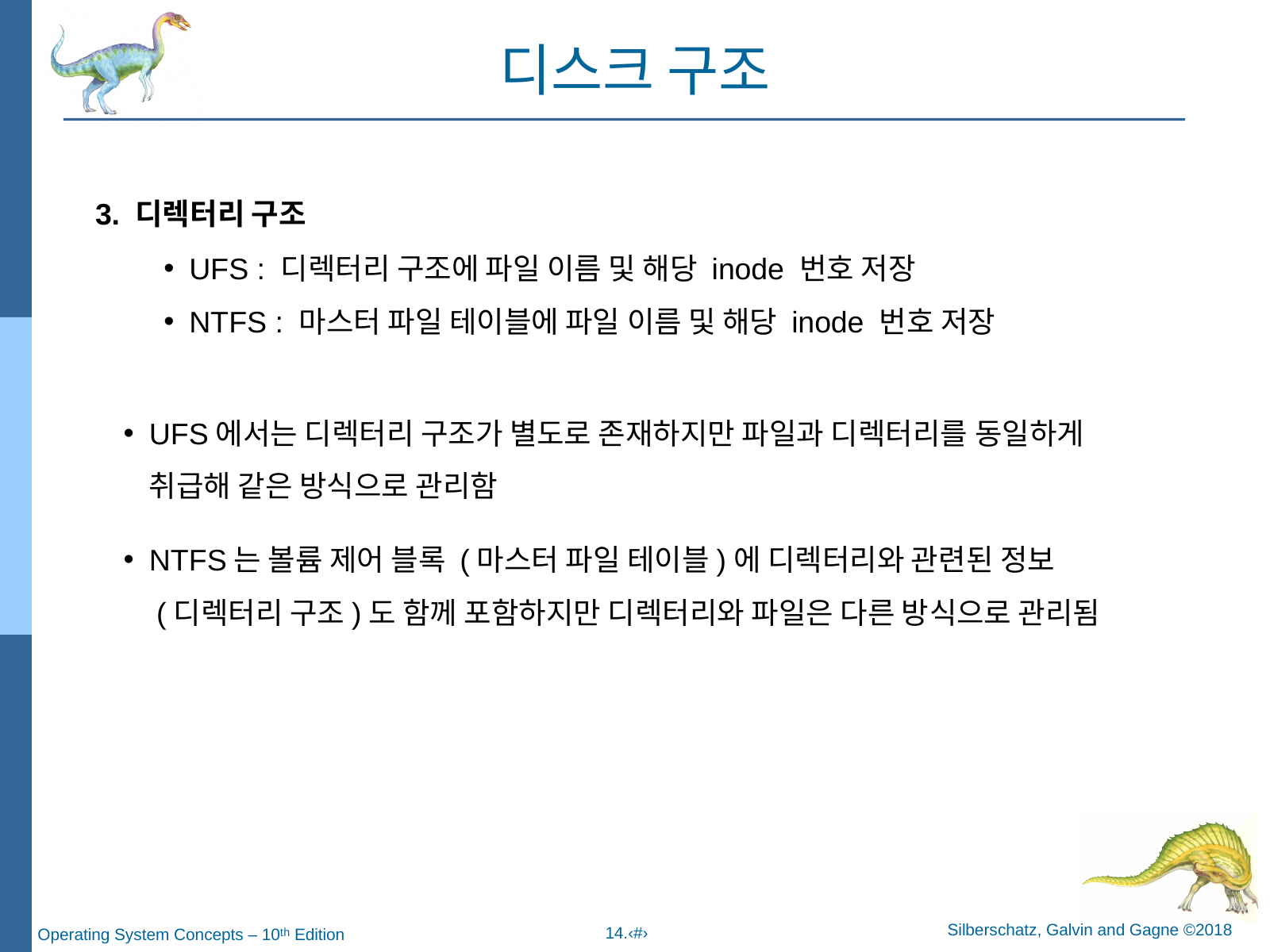

디스크 구조

3. 디렉터리 구조
UFS : 디렉터리 구조에 파일 이름 및 해당 inode 번호 저장
NTFS : 마스터 파일 테이블에 파일 이름 및 해당 inode 번호 저장

UFS에서는 디렉터리 구조가 별도로 존재하지만 파일과 디렉터리를 동일하게 취급해 같은 방식으로 관리함
NTFS는 볼륨 제어 블록 (마스터 파일 테이블)에 디렉터리와 관련된 정보
       (디렉터리 구조)도 함께 포함하지만 디렉터리와 파일은 다른 방식으로 관리됨

Silberschatz, Galvin and Gagne ©2018
14.‹#›
Operating System Concepts – 10ᵗʰ Edition